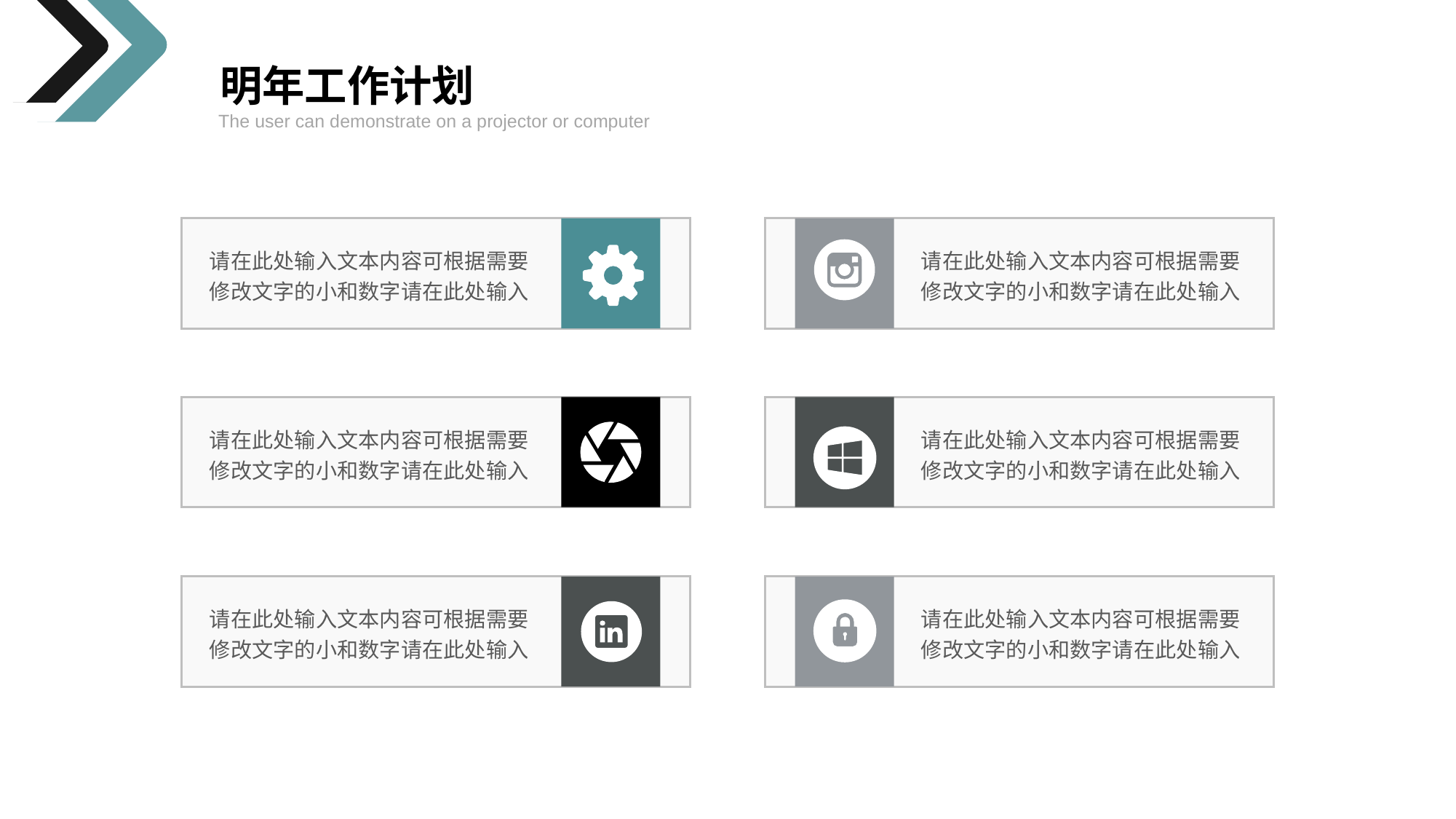

明年工作计划
The user can demonstrate on a projector or computer

请在此处输入文本内容可根据需要修改文字的小和数字请在此处输入
请在此处输入文本内容可根据需要修改文字的小和数字请在此处输入
请在此处输入文本内容可根据需要修改文字的小和数字请在此处输入
请在此处输入文本内容可根据需要修改文字的小和数字请在此处输入
请在此处输入文本内容可根据需要修改文字的小和数字请在此处输入
请在此处输入文本内容可根据需要修改文字的小和数字请在此处输入